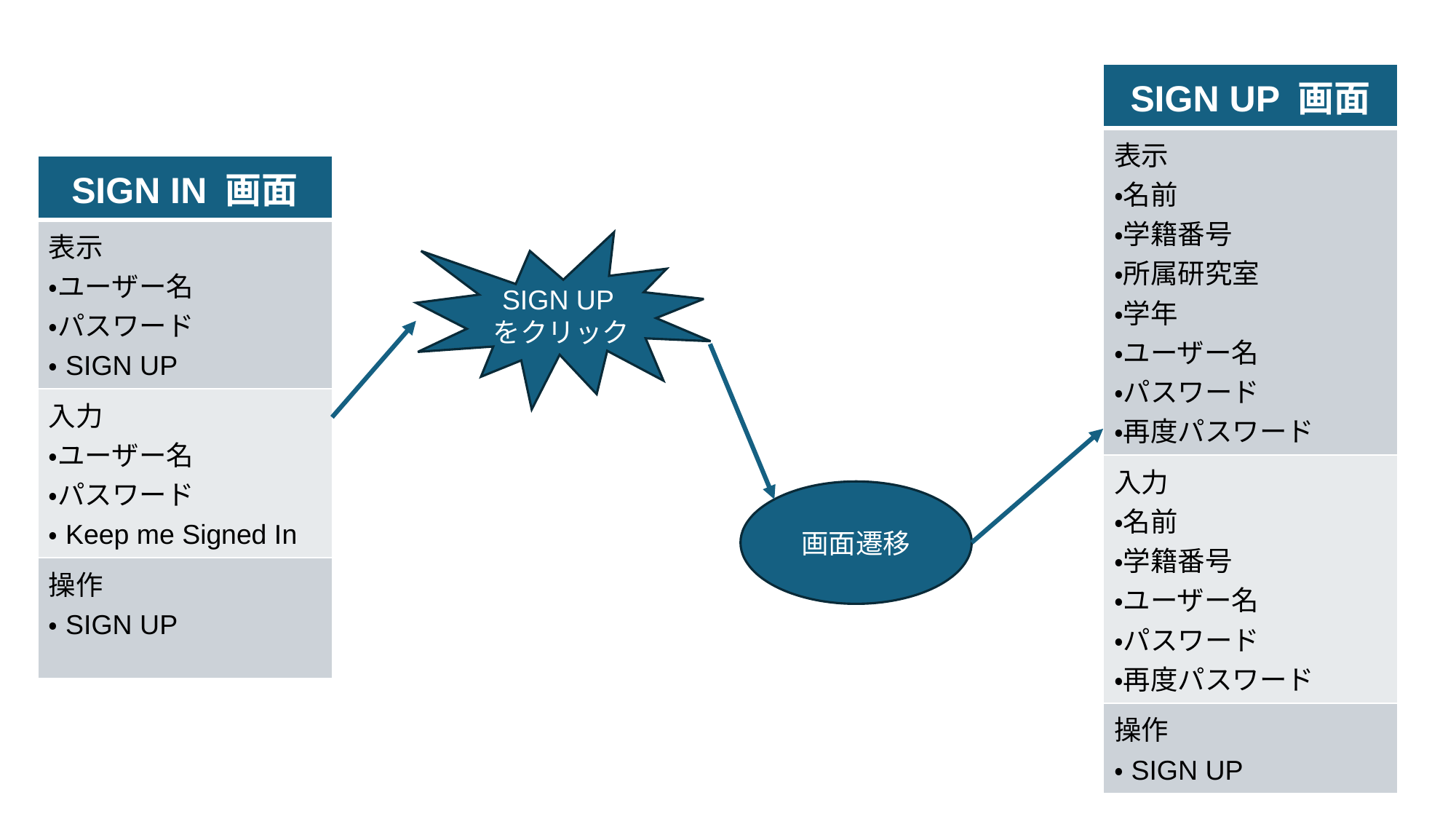

| SIGN UP 画面 |
| --- |
| 表示 ・名前 ・学籍番号 ・所属研究室 ・学年 ・ユーザー名 ・パスワード ・再度パスワード |
| 入力 ・名前 ・学籍番号 ・ユーザー名 ・パスワード ・再度パスワード |
| 操作 ・SIGN UP |
| SIGN IN 画面 |
| --- |
| 表示 ・ユーザー名 ・パスワード ・SIGN UP |
| 入力 ・ユーザー名 ・パスワード ・Keep me Signed In |
| 操作 ・SIGN UP |
SIGN UPをクリック
画面遷移